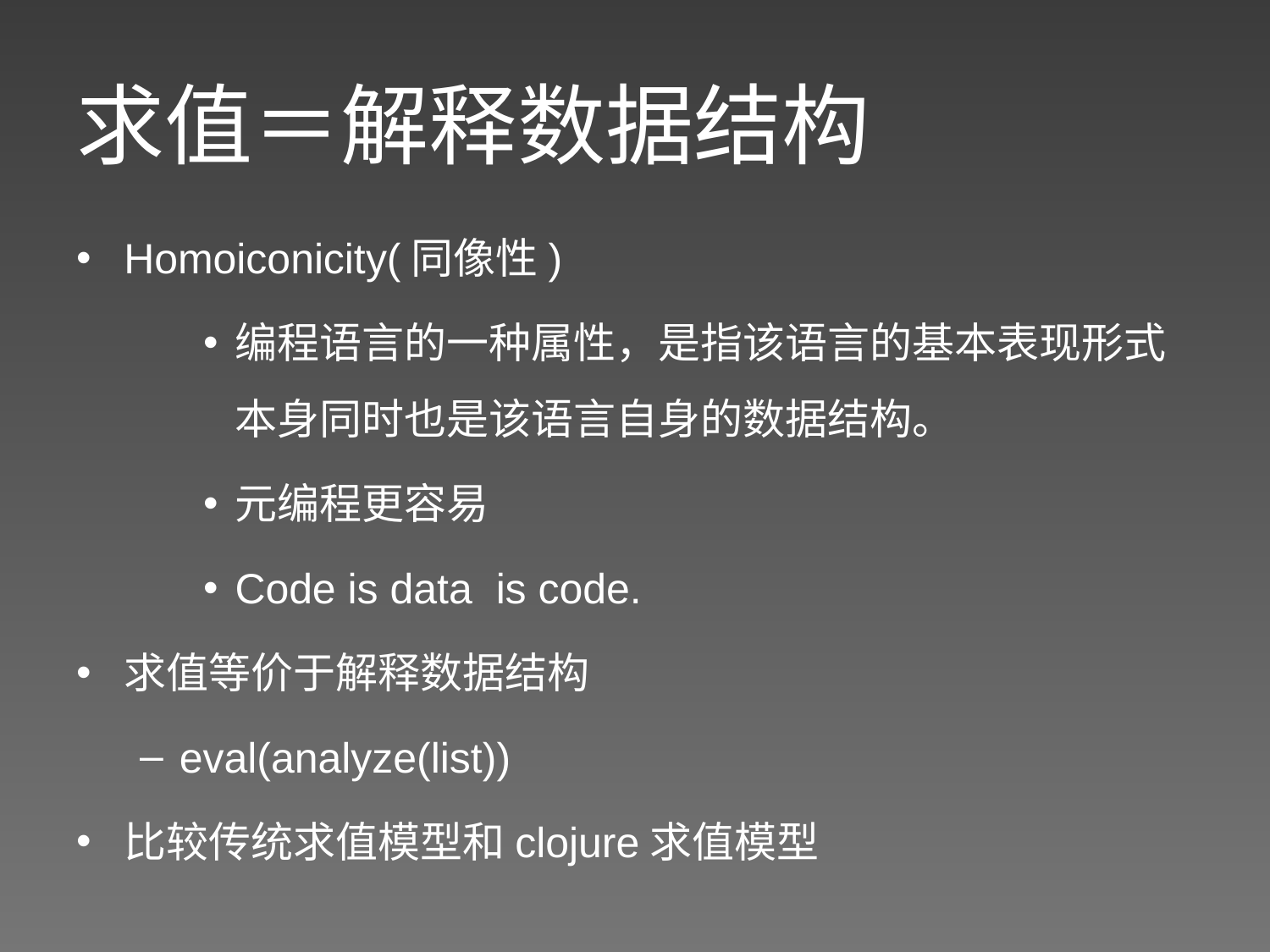

# 求值＝解释数据结构
Homoiconicity(同像性)
编程语言的一种属性，是指该语言的基本表现形式本身同时也是该语言自身的数据结构。
元编程更容易
Code is data  is code.
求值等价于解释数据结构
eval(analyze(list))
比较传统求值模型和clojure求值模型